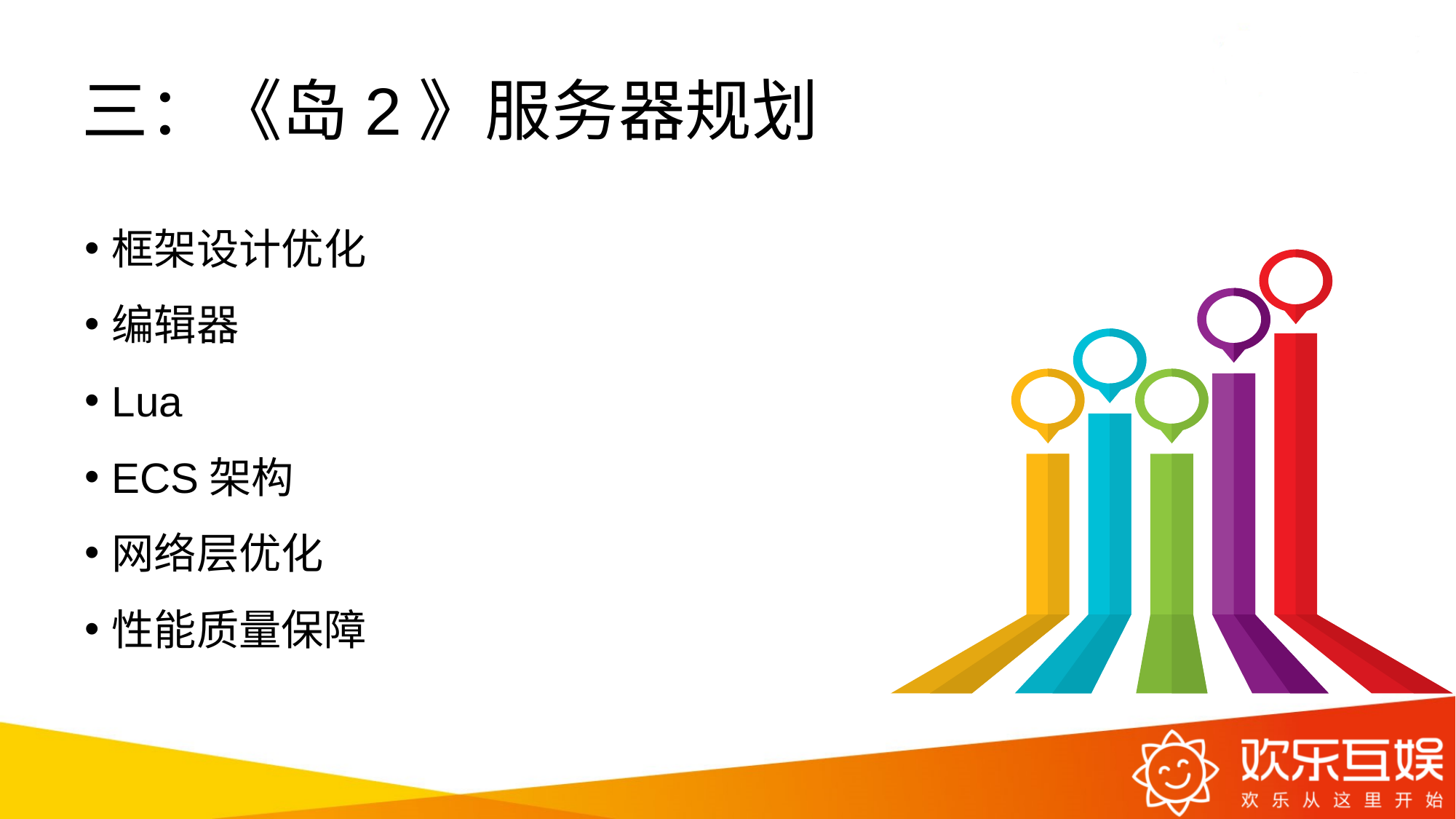

# 三：《岛2》服务器规划
框架设计优化
编辑器
Lua
ECS架构
网络层优化
性能质量保障